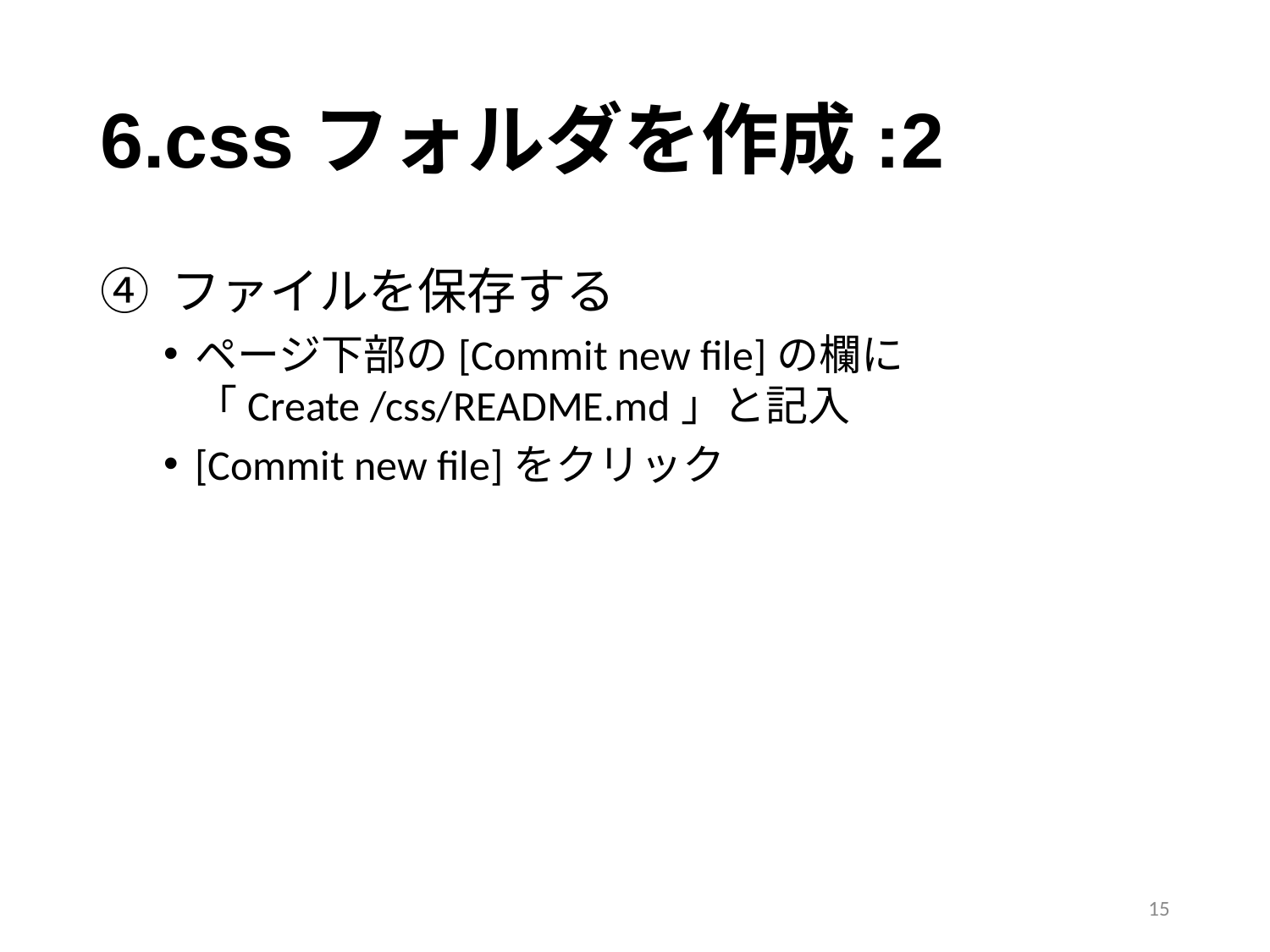

# 6.cssフォルダを作成:2
ファイルを保存する
ページ下部の[Commit new file]の欄に
「Create /css/README.md」と記入
[Commit new file]をクリック
15